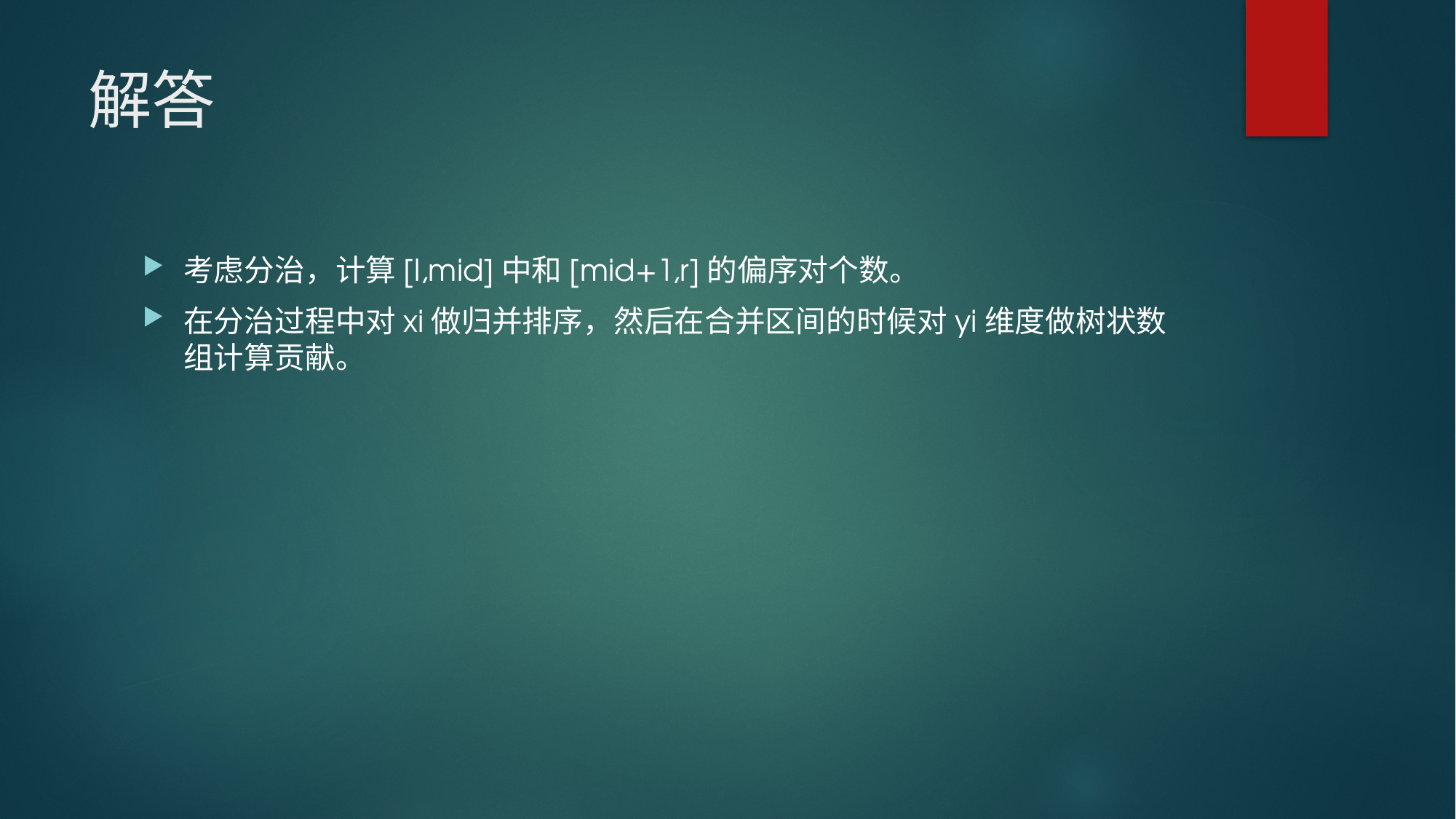

# 解答
考虑分治，计算[l,mid]中和[mid+1,r]的偏序对个数。
在分治过程中对xi做归并排序，然后在合并区间的时候对yi维度做树状数组计算贡献。